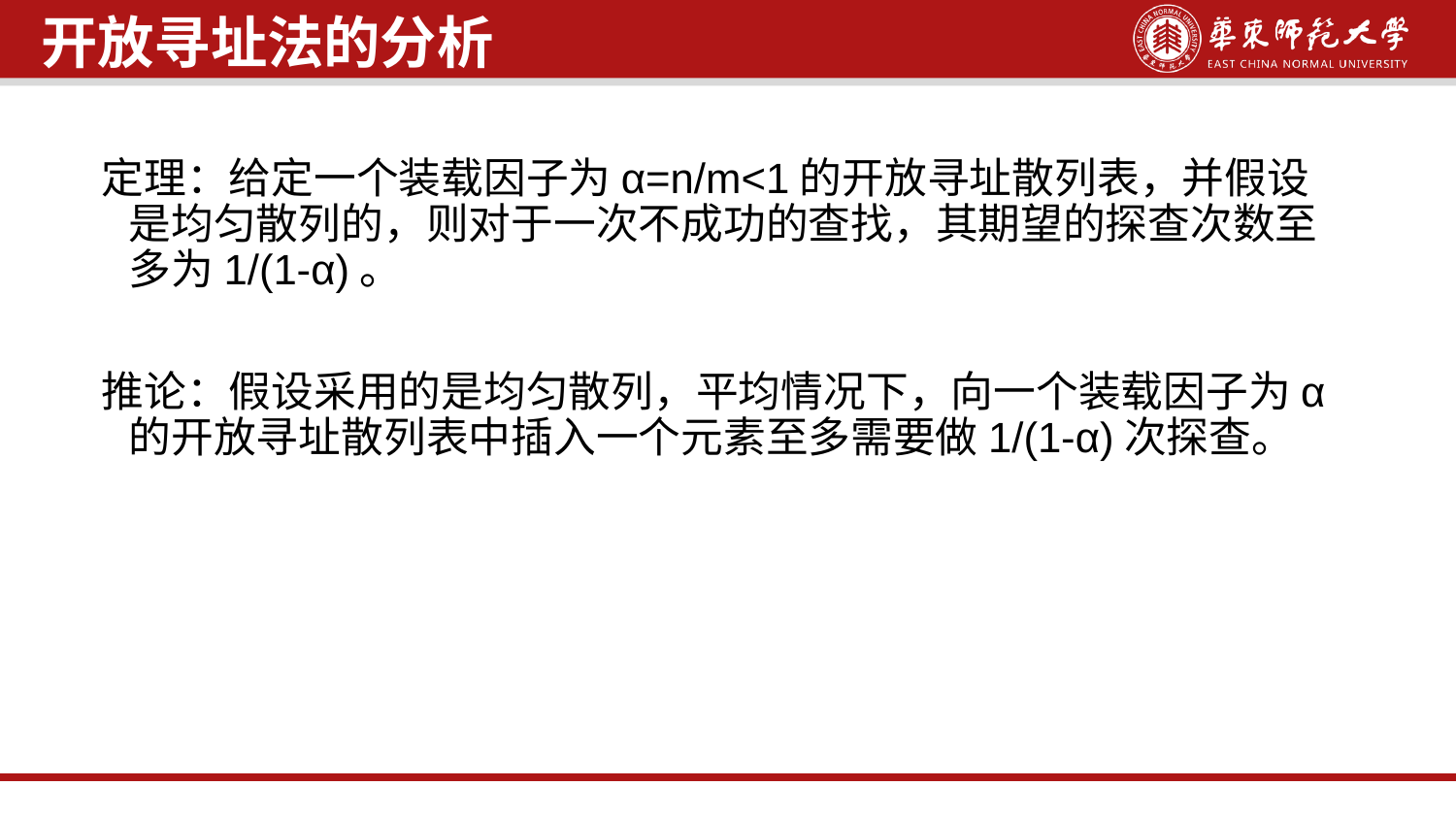

开放寻址法的分析
定理：给定一个装载因子为α=n/m<1的开放寻址散列表，并假设是均匀散列的，则对于一次不成功的查找，其期望的探查次数至多为1/(1-α)。

推论：假设采用的是均匀散列，平均情况下，向一个装载因子为α的开放寻址散列表中插入一个元素至多需要做1/(1-α)次探查。